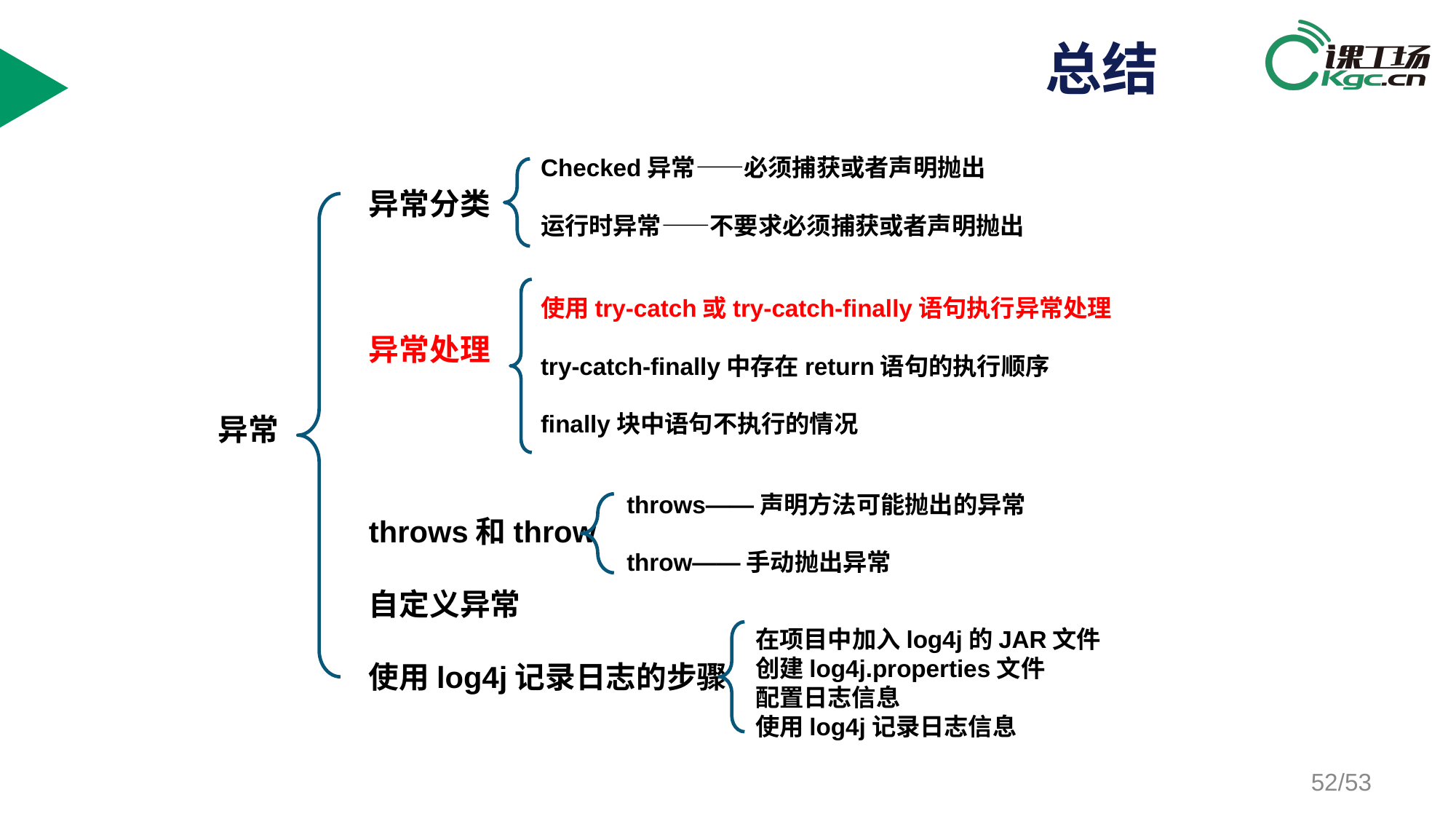

# 总结
Checked异常——必须捕获或者声明抛出

运行时异常——不要求必须捕获或者声明抛出

异常分类

异常处理

throws和throw

自定义异常

使用log4j记录日志的步骤

程序开发

使用try-catch或try-catch-finally语句执行异常处理

try-catch-finally中存在return语句的执行顺序

finally块中语句不执行的情况

异常
throws——声明方法可能抛出的异常

throw——手动抛出异常

在项目中加入log4j的JAR文件
创建log4j.properties文件
配置日志信息
使用log4j记录日志信息

52/53